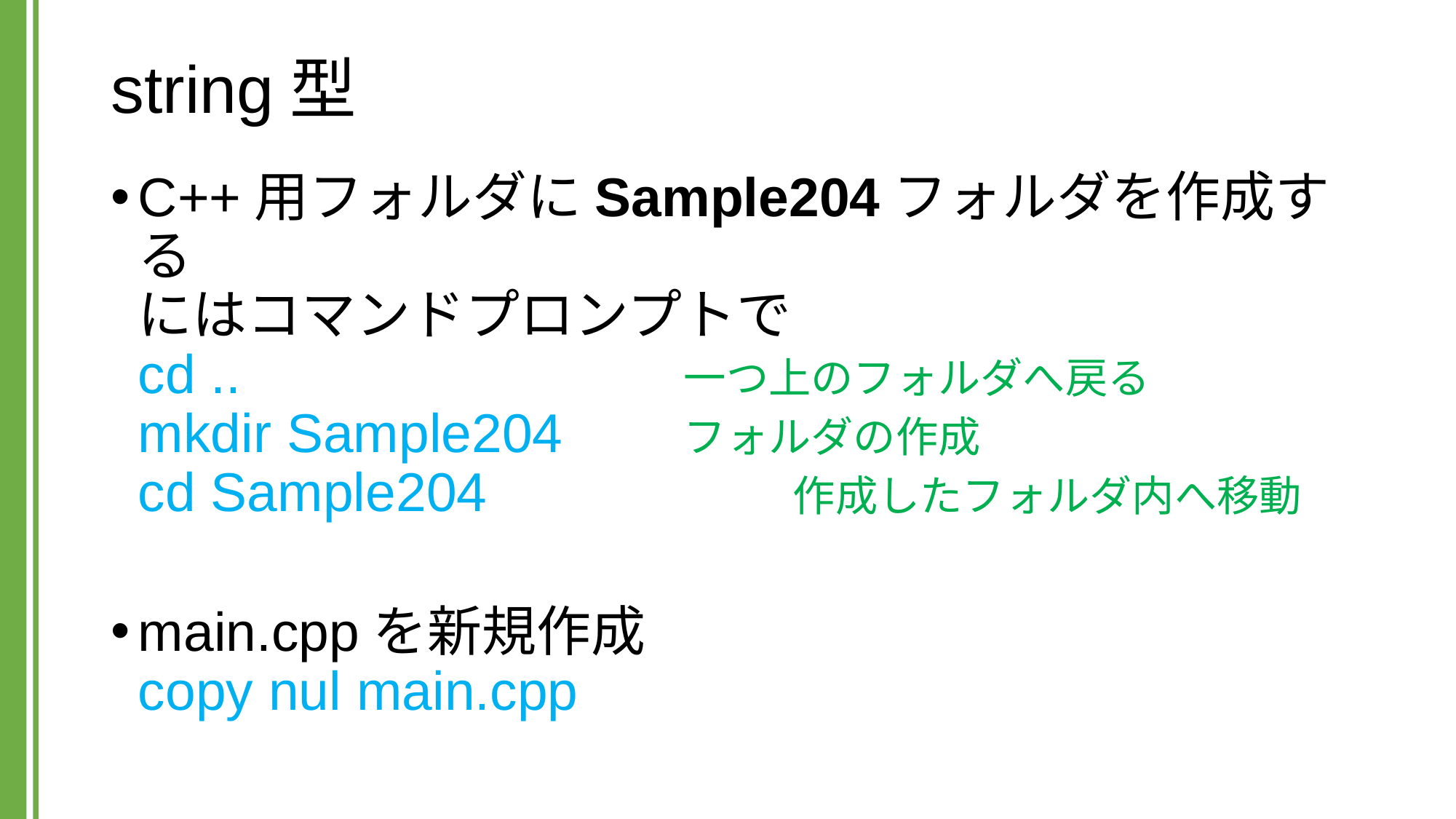

# string型
C++用フォルダにSample204フォルダを作成する
にはコマンドプロンプトで
cd ..					一つ上のフォルダへ戻る
mkdir Sample204		フォルダの作成
cd Sample204			作成したフォルダ内へ移動
main.cppを新規作成
copy nul main.cpp